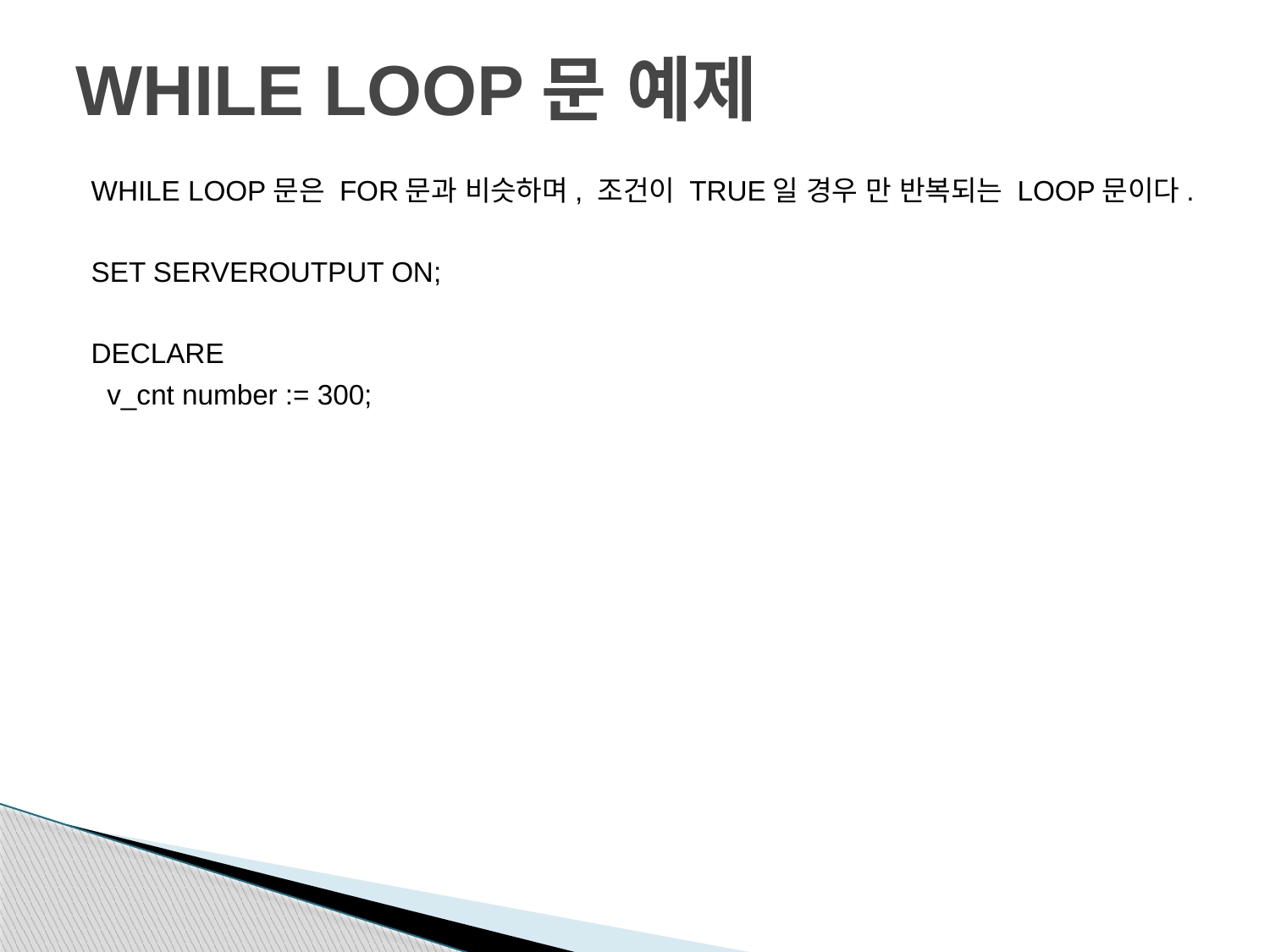

# WHILE LOOP문 예제
WHILE LOOP문은 FOR문과 비슷하며, 조건이 TRUE일 경우 만 반복되는 LOOP문이다.

SET SERVEROUTPUT ON;

DECLARE
  v_cnt number := 300;